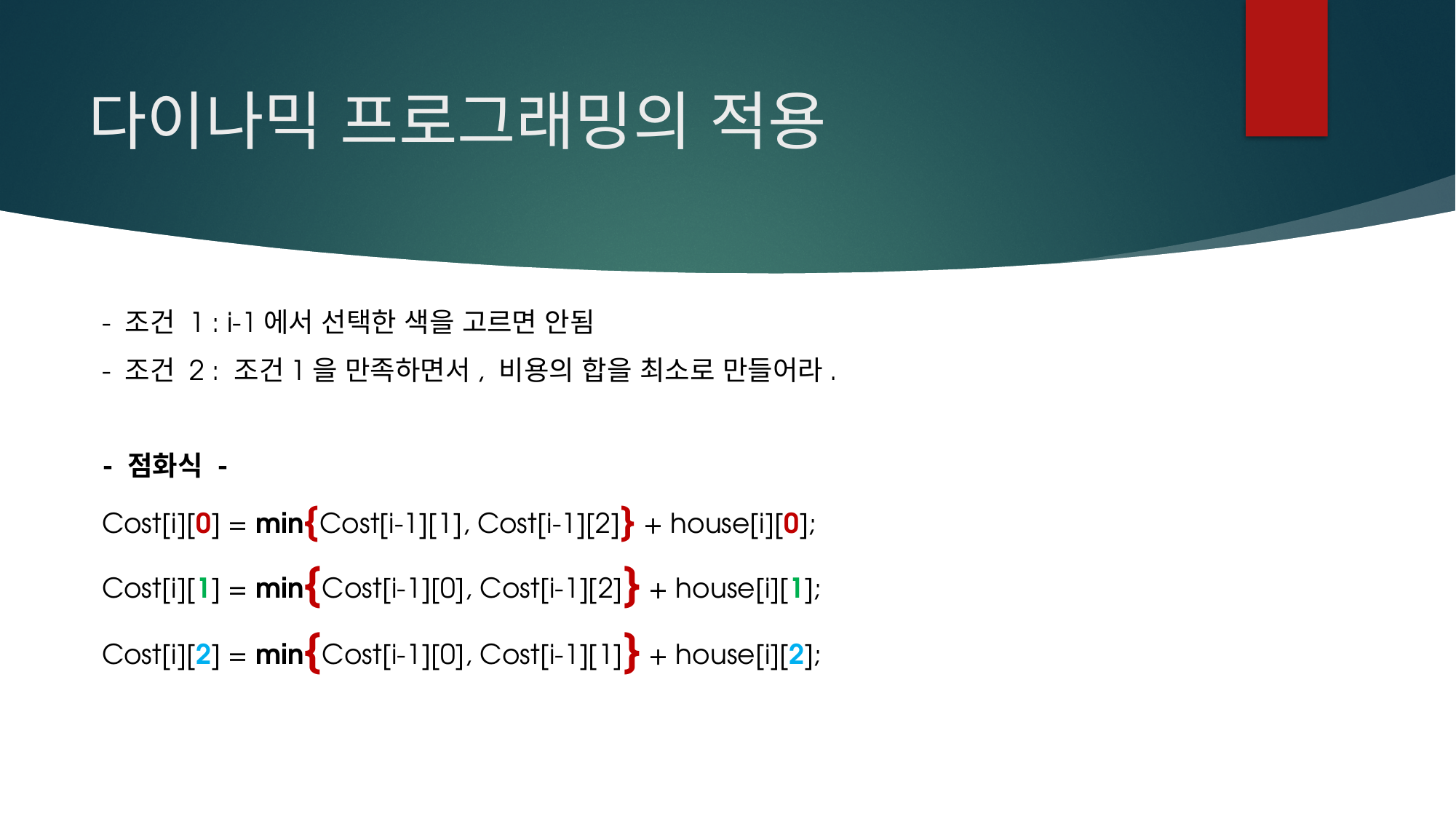

# 다이나믹 프로그래밍의 적용

- 조건 1 : i-1에서 선택한 색을 고르면 안됨
- 조건 2 : 조건1을 만족하면서, 비용의 합을 최소로 만들어라.

- 점화식 -
Cost[i][0] = min{Cost[i-1][1], Cost[i-1][2]} + house[i][0];
Cost[i][1] = min{Cost[i-1][0], Cost[i-1][2]} + house[i][1];
Cost[i][2] = min{Cost[i-1][0], Cost[i-1][1]} + house[i][2];